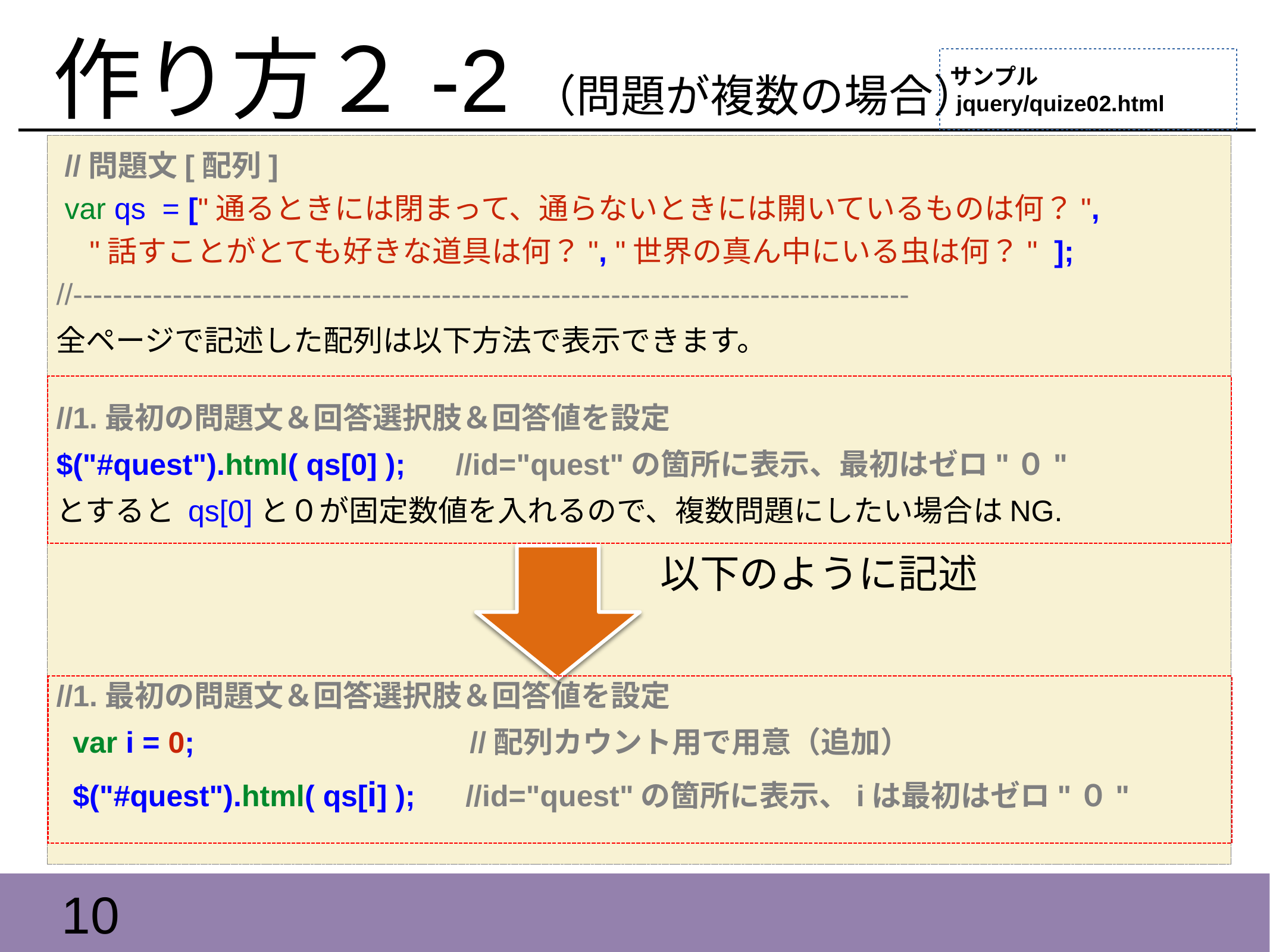

# 作り方２-2（問題が複数の場合）
サンプル
 jquery/quize02.html
 //問題文[配列]
 var qs  = ["通るときには閉まって、通らないときには開いているものは何？",
    "話すことがとても好きな道具は何？", "世界の真ん中にいる虫は何？"  ];
//------------------------------------------------------------------------------------
全ページで記述した配列は以下方法で表示できます。
//1.最初の問題文＆回答選択肢＆回答値を設定
$("#quest").html( qs[0] );      //id="quest"の箇所に表示、最初はゼロ"０"
とすると qs[0]と０が固定数値を入れるので、複数問題にしたい場合はNG.

//1.最初の問題文＆回答選択肢＆回答値を設定
  var i = 0;                                 //配列カウント用で用意（追加）
  $("#quest").html( qs[i] );      //id="quest"の箇所に表示、iは最初はゼロ"０"

以下のように記述